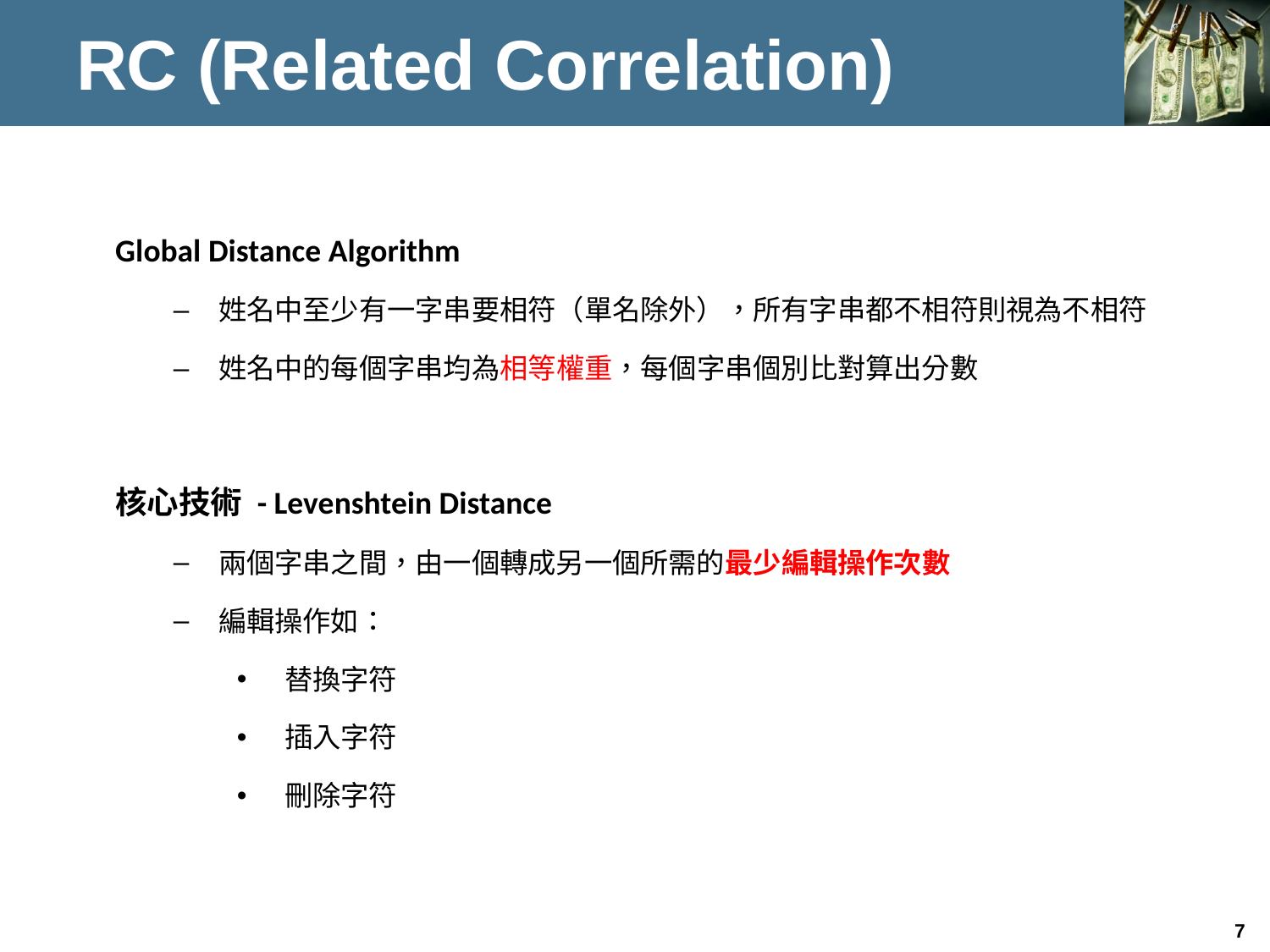

# RC (Related Correlation)

Global Distance Algorithm
姓名中至少有一字串要相符（單名除外），所有字串都不相符則視為不相符
姓名中的每個字串均為相等權重，每個字串個別比對算出分數

核心技術 - Levenshtein Distance
兩個字串之間，由一個轉成另一個所需的最少編輯操作次數
編輯操作如：
替換字符
插入字符
刪除字符
7